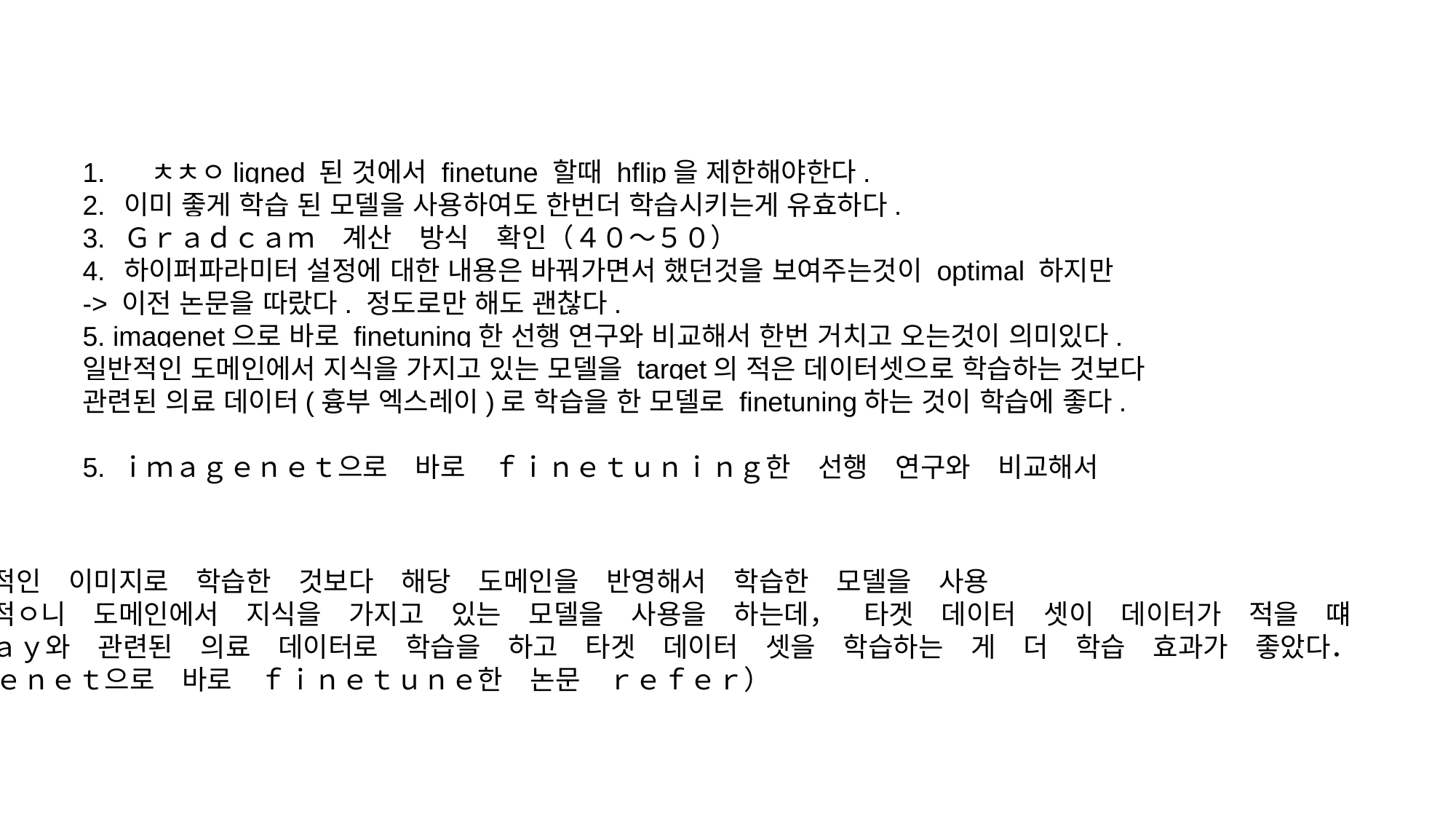

ㅊㅊㅇligned 된 것에서 finetune 할때 hflip을 제한해야한다.
이미 좋게 학습 된 모델을 사용하여도 한번더 학습시키는게 유효하다.
Ｇｒａｄｃａｍ　계산　방식　확인（４０～５０）
하이퍼파라미터 설정에 대한 내용은 바꿔가면서 했던것을 보여주는것이 optimal 하지만
-> 이전 논문을 따랐다. 정도로만 해도 괜찮다.
5. imagenet으로 바로 finetuning한 선행 연구와 비교해서 한번 거치고 오는것이 의미있다.
일반적인 도메인에서 지식을 가지고 있는 모델을 target의 적은 데이터셋으로 학습하는 것보다
관련된 의료 데이터(흉부 엑스레이)로 학습을 한 모델로 finetuning하는 것이 학습에 좋다.

5. ｉｍａｇｅｎｅｔ으로　바로　ｆｉｎｅｔｕｎｉｎｇ한　선행　연구와　비교해서
１．　일반적인　이미지로　학습한　것보다　해당　도메인을　반영해서　학습한　모델을　사용
２．　일반적ㅇ니　도메인에서　지식을　가지고　있는　모델을　사용을　하는데，　타겟　데이터　셋이　데이터가　적을　떄
어꺠　ｘｒａｙ와　관련된　의료　데이터로　학습을　하고　타겟　데이터　셋을　학습하는　게　더　학습　효과가　좋았다．
（ｉｍａｇｅｎｅｔ으로　바로　ｆｉｎｅｔｕｎｅ한　논문　ｒｅｆｅｒ）